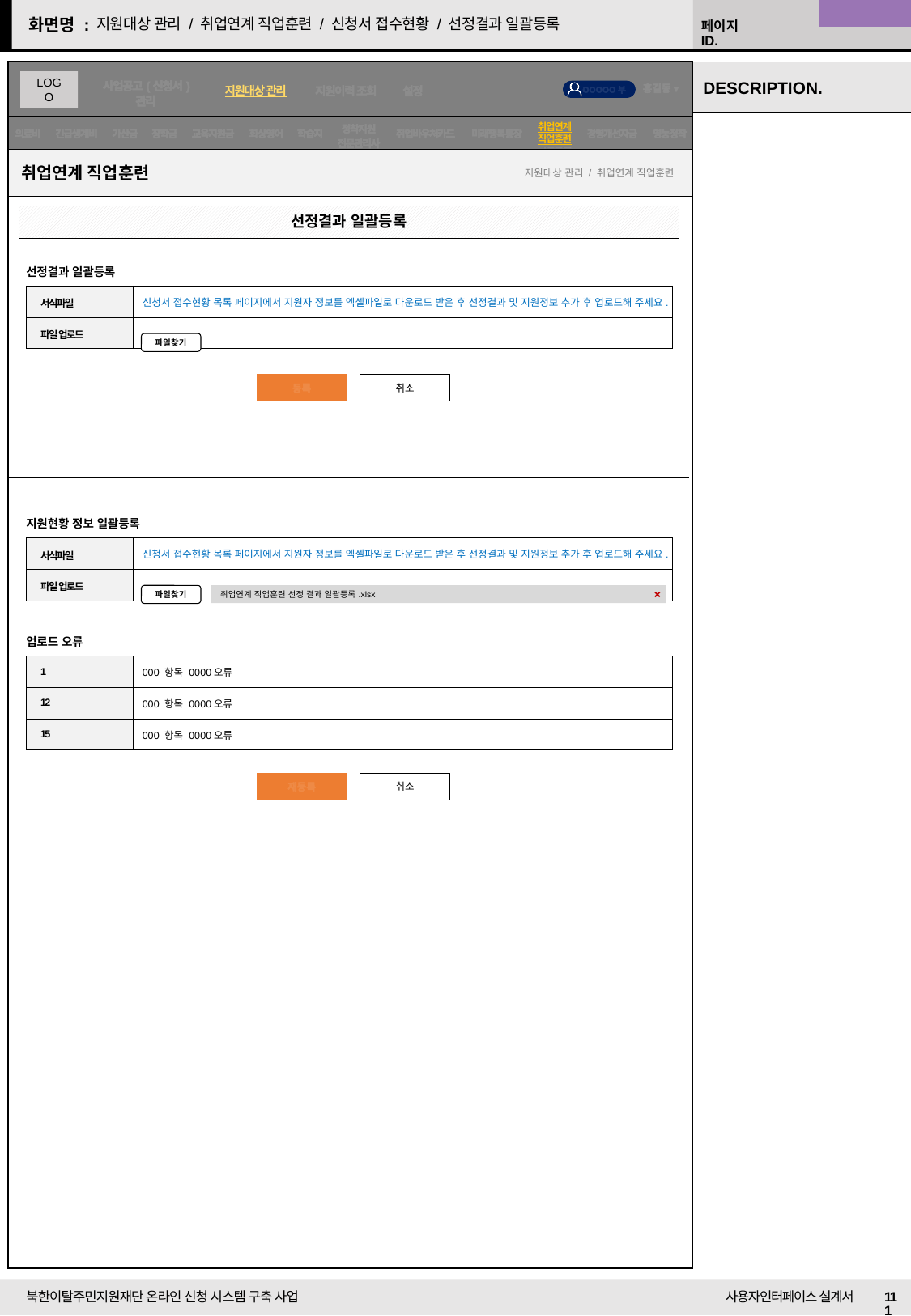

22/09/01 수정
지원대상 관리 / 취업연계 직업훈련 / 신청서 접수현황 / 선정결과 일괄등록

취업연계
직업훈련
취업연계 직업훈련
지원대상 관리 / 취업연계 직업훈련
선정결과 일괄등록
선정결과 일괄등록
| 서식파일 | 신청서 접수현황 목록 페이지에서 지원자 정보를 엑셀파일로 다운로드 받은 후 선정결과 및 지원정보 추가 후 업로드해 주세요. |
| --- | --- |
| 파일 업로드 |  |
파일찾기
등록
취소
지원현황 정보 일괄등록
| 서식파일 | 신청서 접수현황 목록 페이지에서 지원자 정보를 엑셀파일로 다운로드 받은 후 선정결과 및 지원정보 추가 후 업로드해 주세요. |
| --- | --- |
| 파일 업로드 |  |
취업연계 직업훈련 선정 결과 일괄등록.xlsx
+
파일찾기
업로드 오류
| 1 | 000 항목 0000오류 |
| --- | --- |
| 12 | 000 항목 0000오류 |
| 15 | 000 항목 0000오류 |
재등록
취소
111